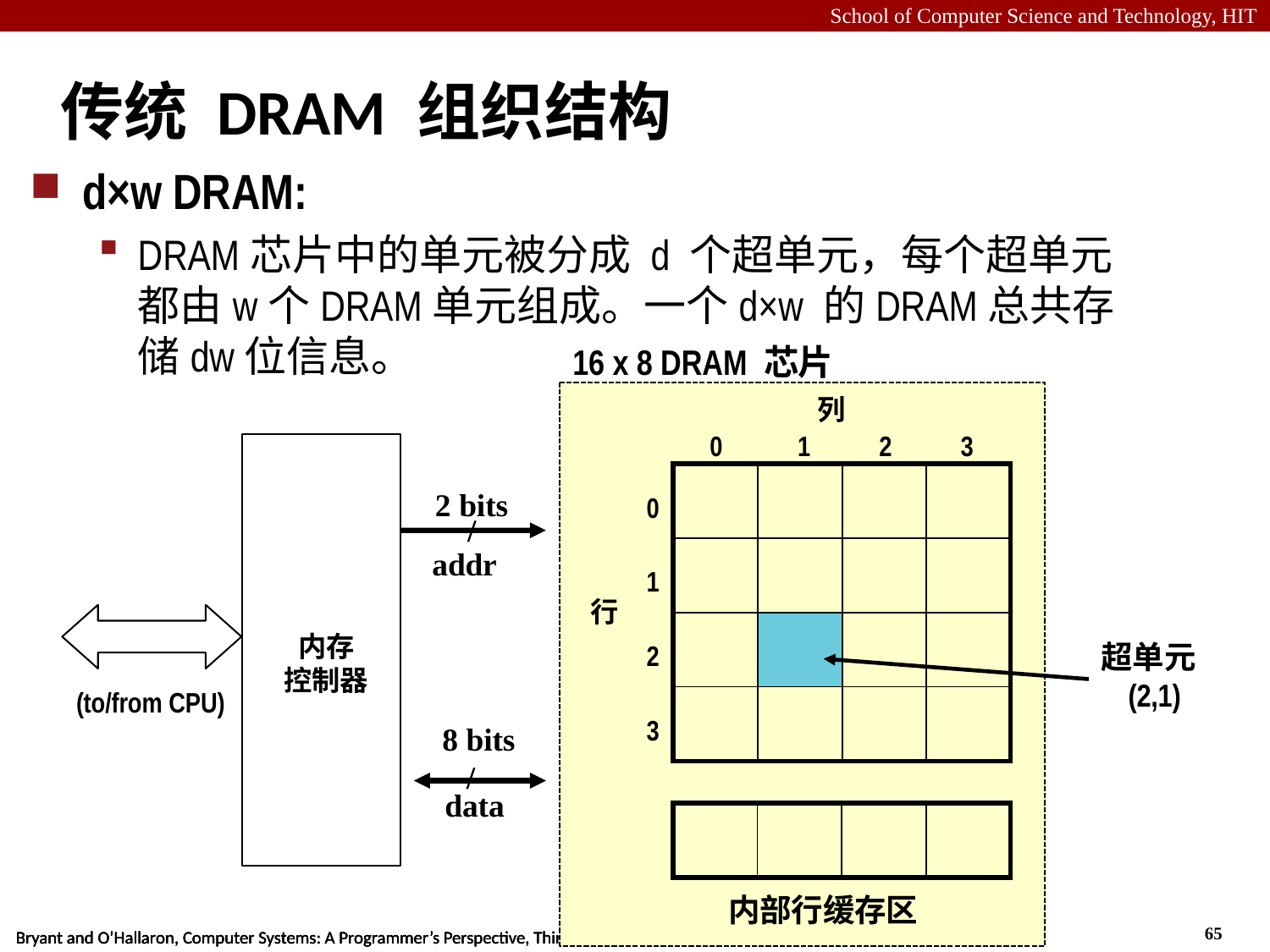

# 传统 DRAM 组织结构
d×w DRAM:
DRAM芯片中的单元被分成 d 个超单元，每个超单元都由w个DRAM单元组成。一个d×w 的DRAM总共存储dw位信息。
16 x 8 DRAM 芯片

列
0            1           2           3

内存
控制器

|  |  |  |  |
| --- | --- | --- | --- |
|  |  |  |  |
|  |  |  |  |
|  |  |  |  |
2 bits
    /
addr
0

1
行

超单元  (2,1)
2

(to/from CPU)
3
8 bits
   /

data
|  |  |  |  |
| --- | --- | --- | --- |
内部行缓存区